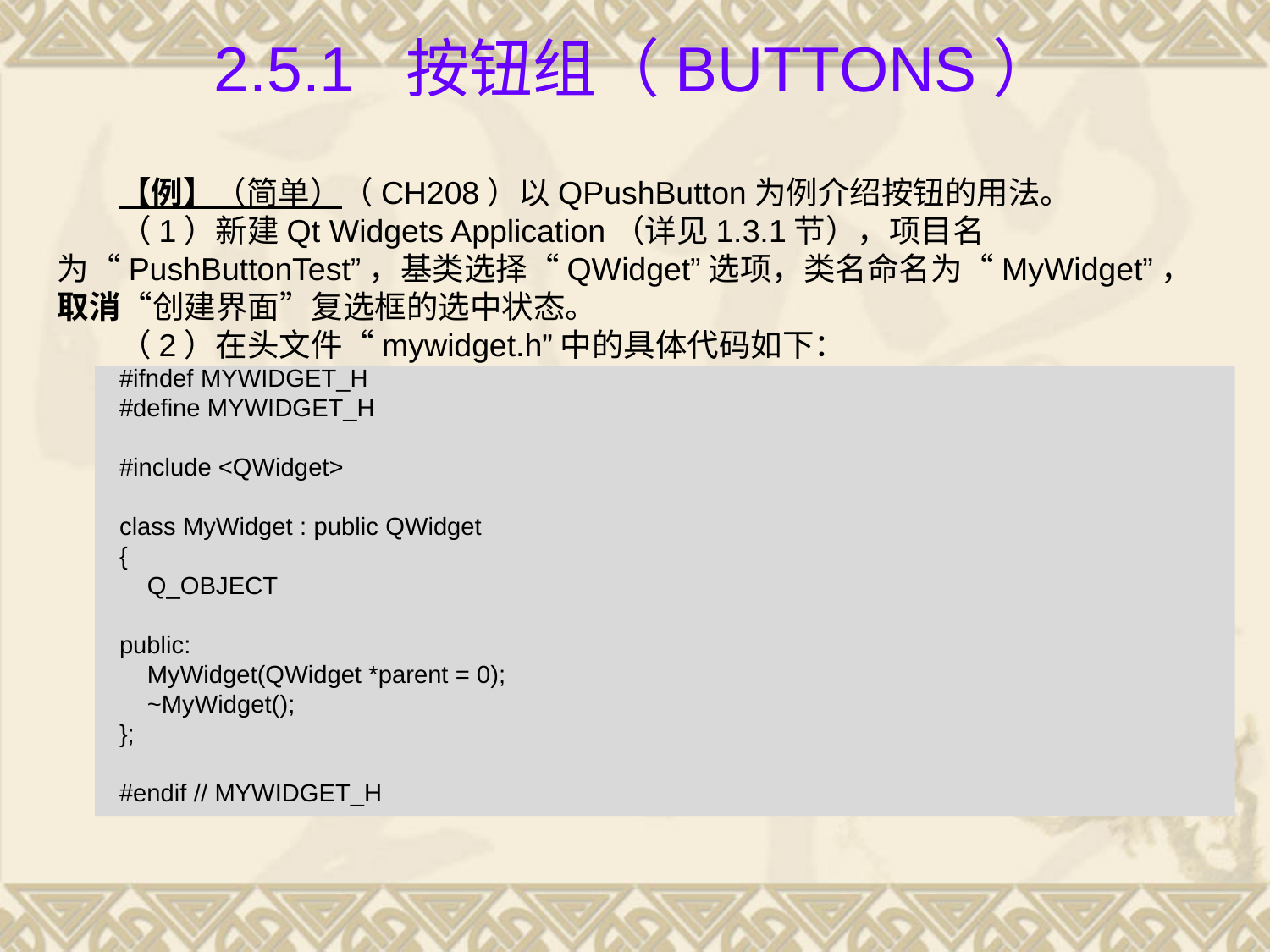

# 2.5.1  按钮组（Buttons）
【例】（简单）（CH208）以QPushButton为例介绍按钮的用法。
（1）新建Qt Widgets Application（详见1.3.1节），项目名为“PushButtonTest”，基类选择“QWidget”选项，类名命名为“MyWidget”，取消“创建界面”复选框的选中状态。
（2）在头文件“mywidget.h”中的具体代码如下：
#ifndef MYWIDGET_H
#define MYWIDGET_H

#include <QWidget>

class MyWidget : public QWidget
{
    Q_OBJECT

public:
    MyWidget(QWidget *parent = 0);
    ~MyWidget();
};

#endif // MYWIDGET_H